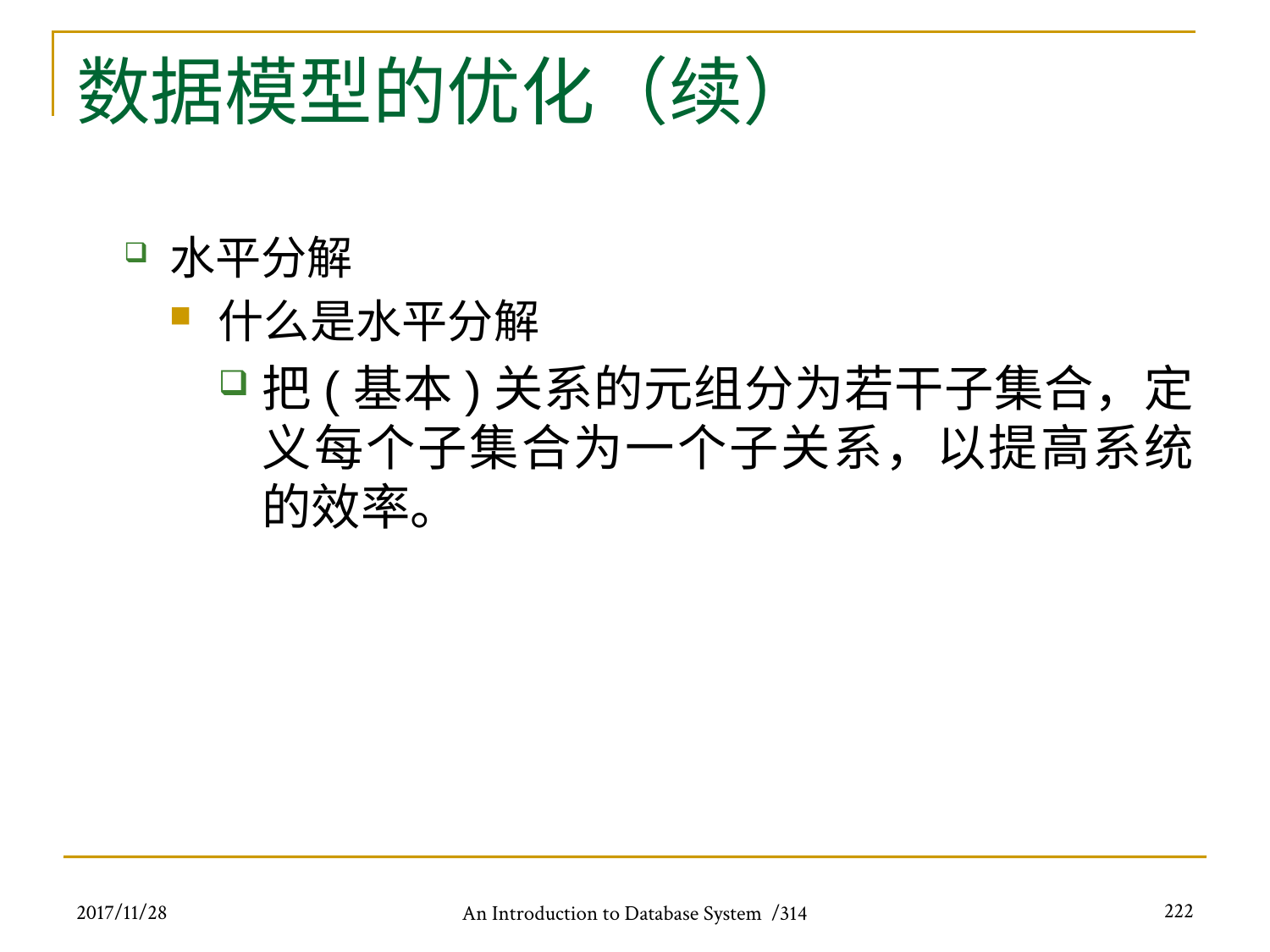

# 数据模型的优化（续）
水平分解
什么是水平分解
把(基本)关系的元组分为若干子集合，定义每个子集合为一个子关系，以提高系统的效率。
2017/11/28
222
An Introduction to Database System  /314